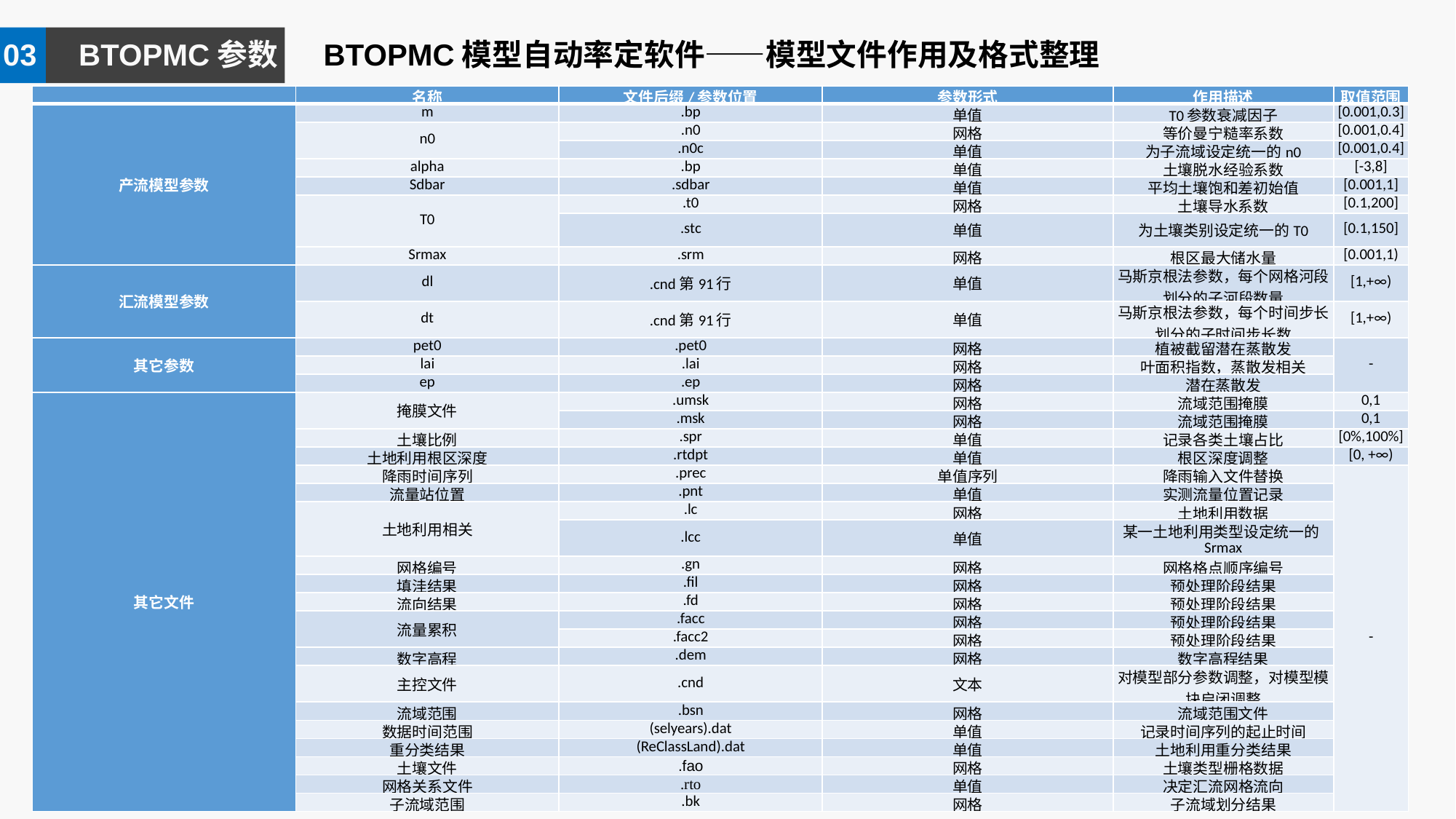

03     BTOPMC参数
03   研究方案
BTOPMC模型自动率定软件——模型文件作用及格式整理
|  | 名称 | 文件后缀/参数位置 | 参数形式 | 作用描述 | 取值范围 |
| --- | --- | --- | --- | --- | --- |
| 产流模型参数 | m | .bp | 单值 | T0参数衰减因子 | [0.001,0.3] |
|  | n0 | .n0 | 网格 | 等价曼宁糙率系数 | [0.001,0.4] |
|  |  | .n0c | 单值 | 为子流域设定统一的n0 | [0.001,0.4] |
|  | alpha | .bp | 单值 | 土壤脱水经验系数 | [-3,8] |
|  | Sdbar | .sdbar | 单值 | 平均土壤饱和差初始值 | [0.001,1] |
|  | T0 | .t0 | 网格 | 土壤导水系数 | [0.1,200] |
|  |  | .stc | 单值 | 为土壤类别设定统一的T0 | [0.1,150] |
|  | Srmax | .srm | 网格 | 根区最大储水量 | [0.001,1) |
| 汇流模型参数 | dl | .cnd第91行 | 单值 | 马斯京根法参数，每个网格河段划分的子河段数量 | [1,+∞) |
|  | dt | .cnd第91行 | 单值 | 马斯京根法参数，每个时间步长划分的子时间步长数 | [1,+∞) |
| 其它参数 | pet0 | .pet0 | 网格 | 植被截留潜在蒸散发 | - |
|  | lai | .lai | 网格 | 叶面积指数，蒸散发相关 |  |
|  | ep | .ep | 网格 | 潜在蒸散发 |  |
| 其它文件 | 掩膜文件 | .umsk | 网格 | 流域范围掩膜 | 0,1 |
|  |  | .msk | 网格 | 流域范围掩膜 | 0,1 |
|  | 土壤比例 | .spr | 单值 | 记录各类土壤占比 | [0%,100%] |
|  | 土地利用根区深度 | .rtdpt | 单值 | 根区深度调整 | [0, +∞) |
|  | 降雨时间序列 | .prec | 单值序列 | 降雨输入文件替换 | - |
|  | 流量站位置 | .pnt | 单值 | 实测流量位置记录 |  |
|  | 土地利用相关 | .lc | 网格 | 土地利用数据 |  |
|  |  | .lcc | 单值 | 某一土地利用类型设定统一的Srmax |  |
|  | 网格编号 | .gn | 网格 | 网格格点顺序编号 |  |
|  | 填洼结果 | .fil | 网格 | 预处理阶段结果 |  |
|  | 流向结果 | .fd | 网格 | 预处理阶段结果 |  |
|  | 流量累积 | .facc | 网格 | 预处理阶段结果 |  |
|  |  | .facc2 | 网格 | 预处理阶段结果 |  |
|  | 数字高程 | .dem | 网格 | 数字高程结果 |  |
|  | 主控文件 | .cnd | 文本 | 对模型部分参数调整，对模型模块启闭调整 |  |
|  | 流域范围 | .bsn | 网格 | 流域范围文件 |  |
|  | 数据时间范围 | (selyears).dat | 单值 | 记录时间序列的起止时间 |  |
|  | 重分类结果 | (ReClassLand).dat | 单值 | 土地利用重分类结果 |  |
|  | 土壤文件 | .fao | 网格 | 土壤类型栅格数据 |  |
|  | 网格关系文件 | .rto | 单值 | 决定汇流网格流向 |  |
|  | 子流域范围 | .bk | 网格 | 子流域划分结果 |  |